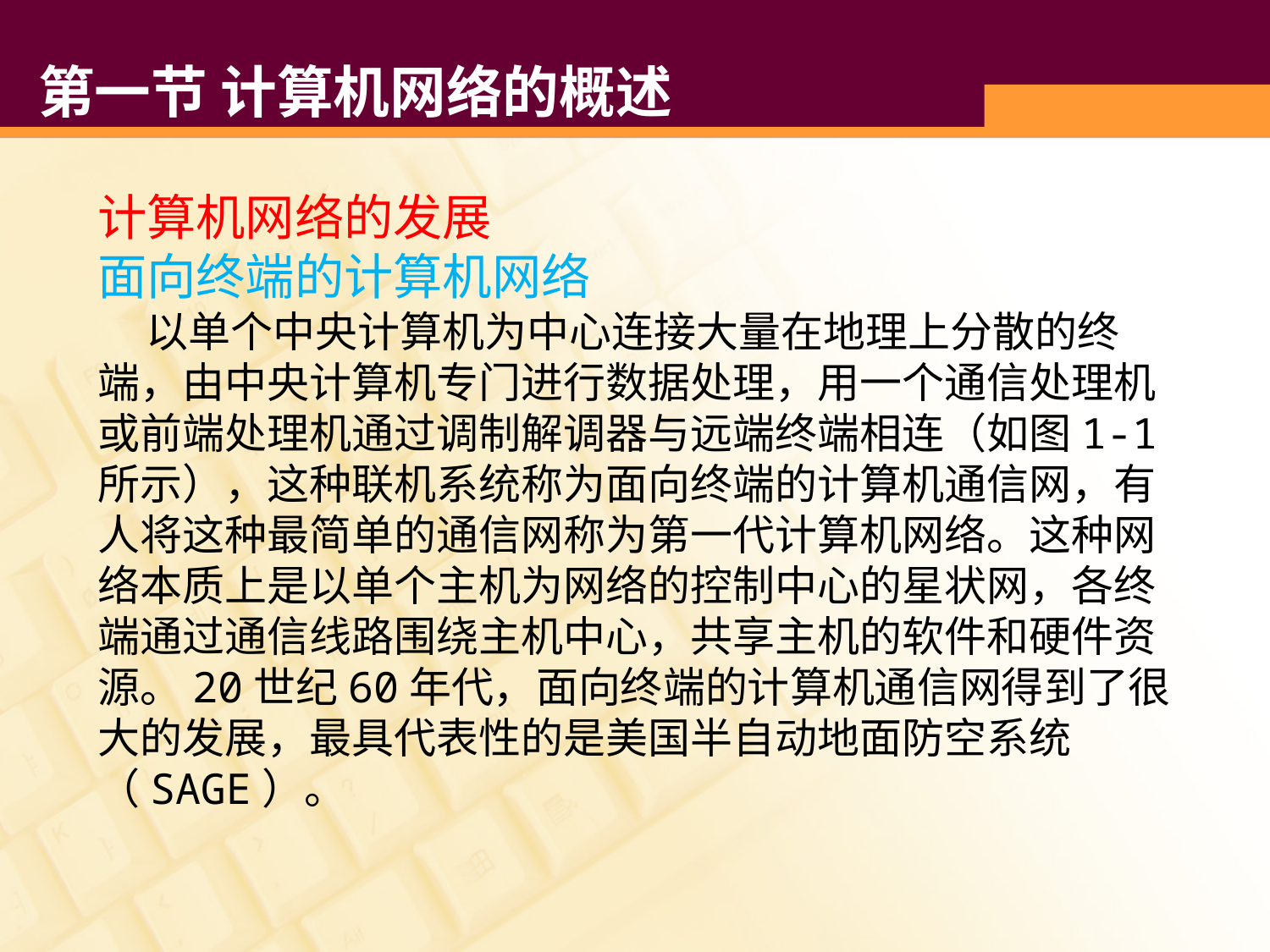

# 第一节 计算机网络的概述
计算机网络的发展
面向终端的计算机网络
    以单个中央计算机为中心连接大量在地理上分散的终端，由中央计算机专门进行数据处理，用一个通信处理机或前端处理机通过调制解调器与远端终端相连（如图1-1所示），这种联机系统称为面向终端的计算机通信网，有人将这种最简单的通信网称为第一代计算机网络。这种网络本质上是以单个主机为网络的控制中心的星状网，各终端通过通信线路围绕主机中心，共享主机的软件和硬件资源。20世纪60年代，面向终端的计算机通信网得到了很大的发展，最具代表性的是美国半自动地面防空系统（SAGE）。